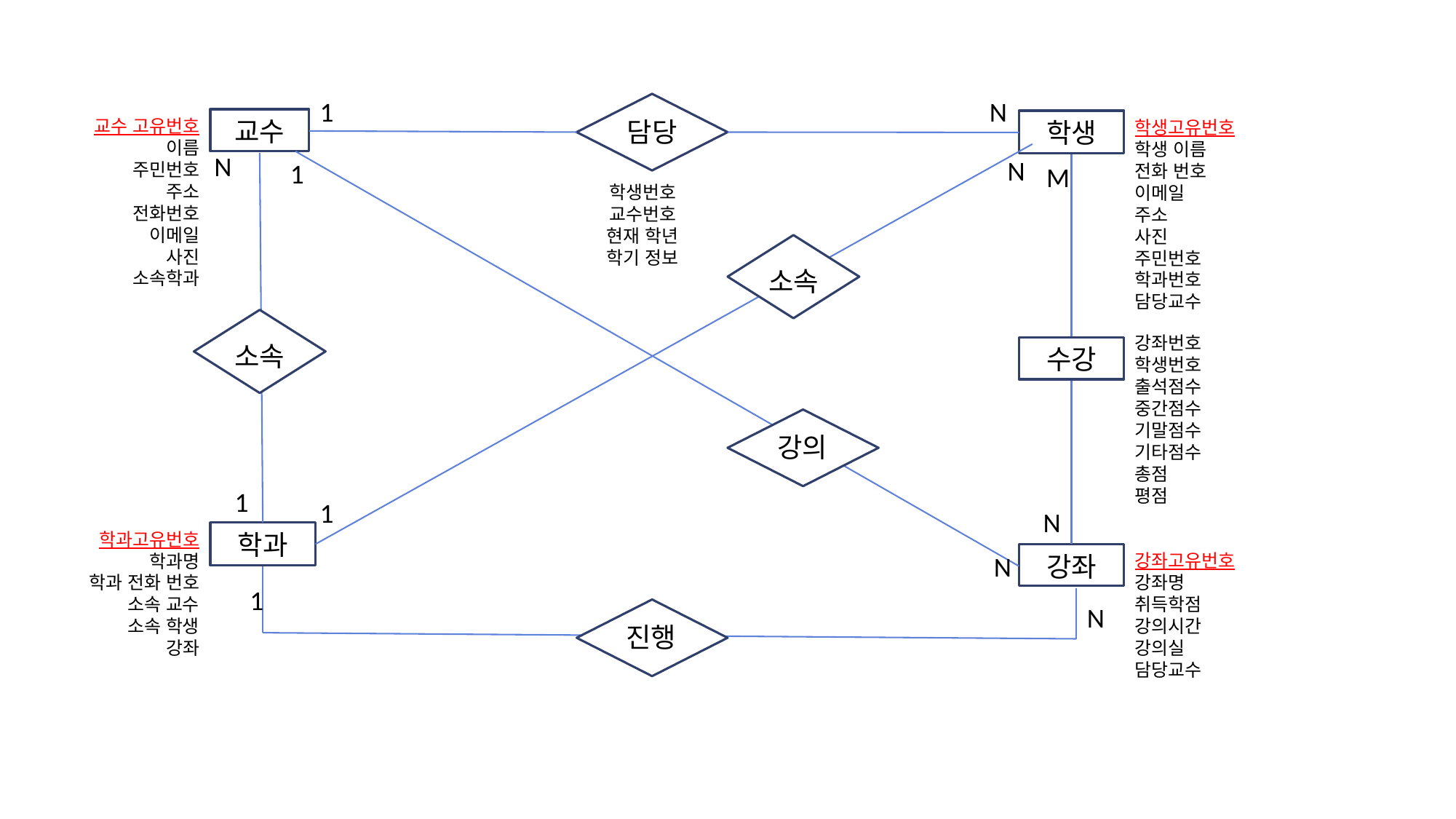

1
N

담당
교수 고유번호
이름
주민번호
주소
전화번호
이메일
사진
소속학과
교수

학생

학생고유번호
학생 이름
전화 번호
이메일
주소
사진
주민번호
학과번호
담당교수
N
N
1
M

학생번호
교수번호
현재 학년
학기 정보

소속

소속
강좌번호
학생번호
출석점수
중간점수
기말점수
기타점수
총점
평점
수강

강의
1
1
N
학과고유번호
학과명
학과 전화 번호
소속 교수
소속 학생
강좌
학과

강좌

강좌고유번호
강좌명
취득학점
강의시간
강의실
담당교수
N
1
N

진행